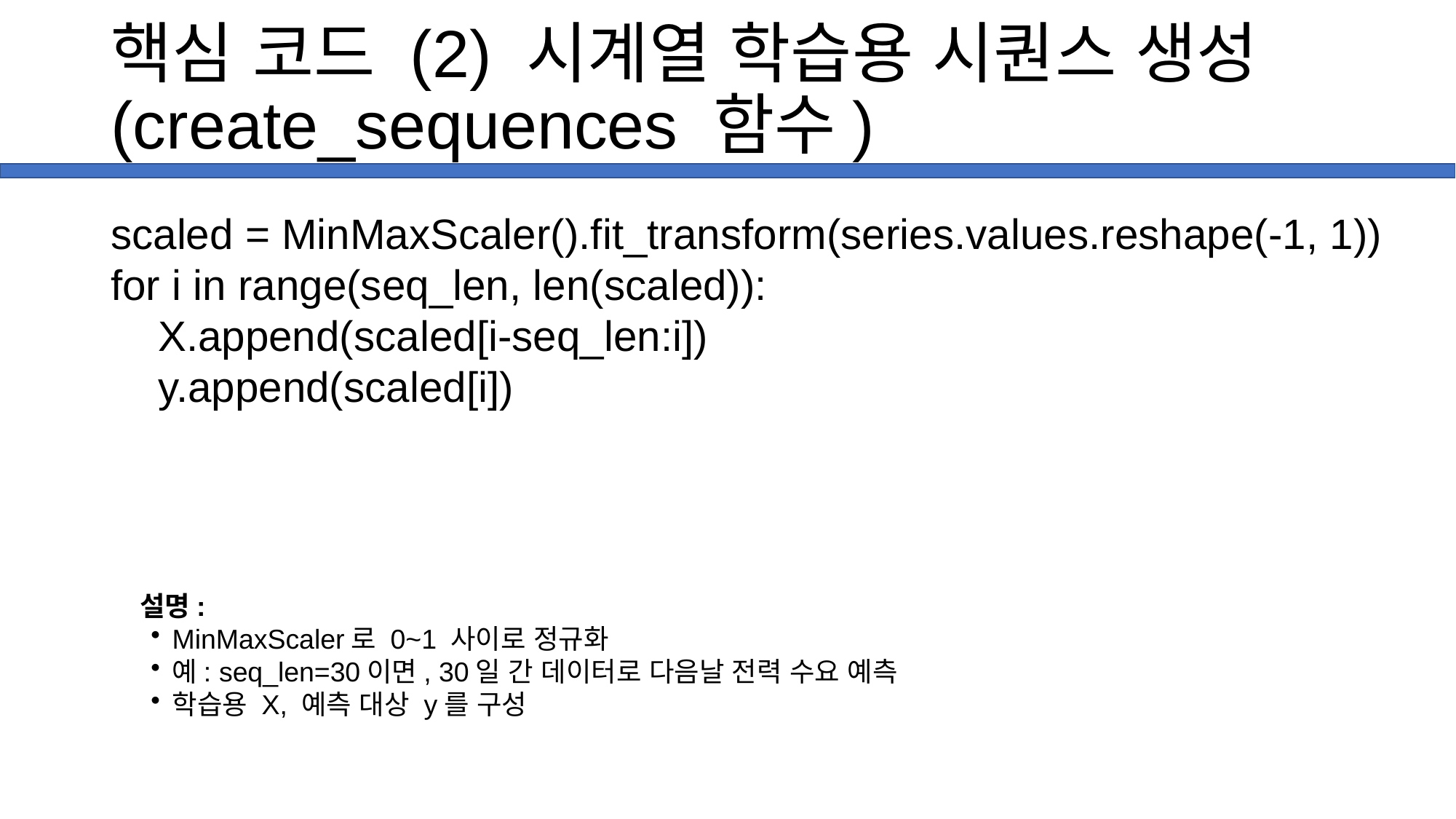

# 핵심 코드 (2) 시계열 학습용 시퀀스 생성 (create_sequences 함수)

scaled = MinMaxScaler().fit_transform(series.values.reshape(-1, 1))
for i in range(seq_len, len(scaled)):
    X.append(scaled[i-seq_len:i])
    y.append(scaled[i])
설명:
MinMaxScaler로 0~1 사이로 정규화
예: seq_len=30이면, 30일 간 데이터로 다음날 전력 수요 예측
학습용 X, 예측 대상 y를 구성